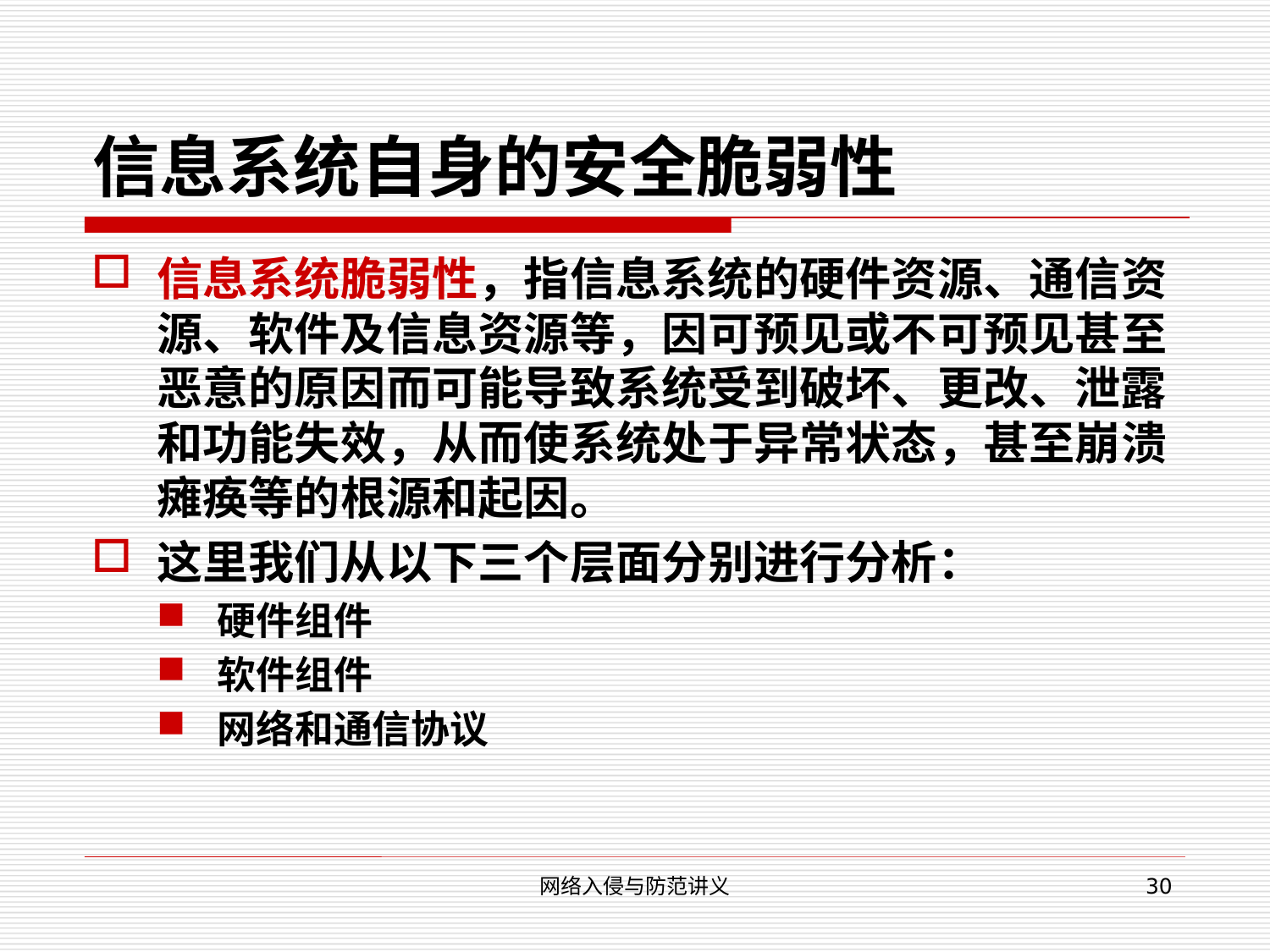

信息系统自身的安全脆弱性
信息系统脆弱性，指信息系统的硬件资源、通信资源、软件及信息资源等，因可预见或不可预见甚至恶意的原因而可能导致系统受到破坏、更改、泄露和功能失效，从而使系统处于异常状态，甚至崩溃瘫痪等的根源和起因。
这里我们从以下三个层面分别进行分析：
硬件组件
软件组件
网络和通信协议

网络入侵与防范讲义
30